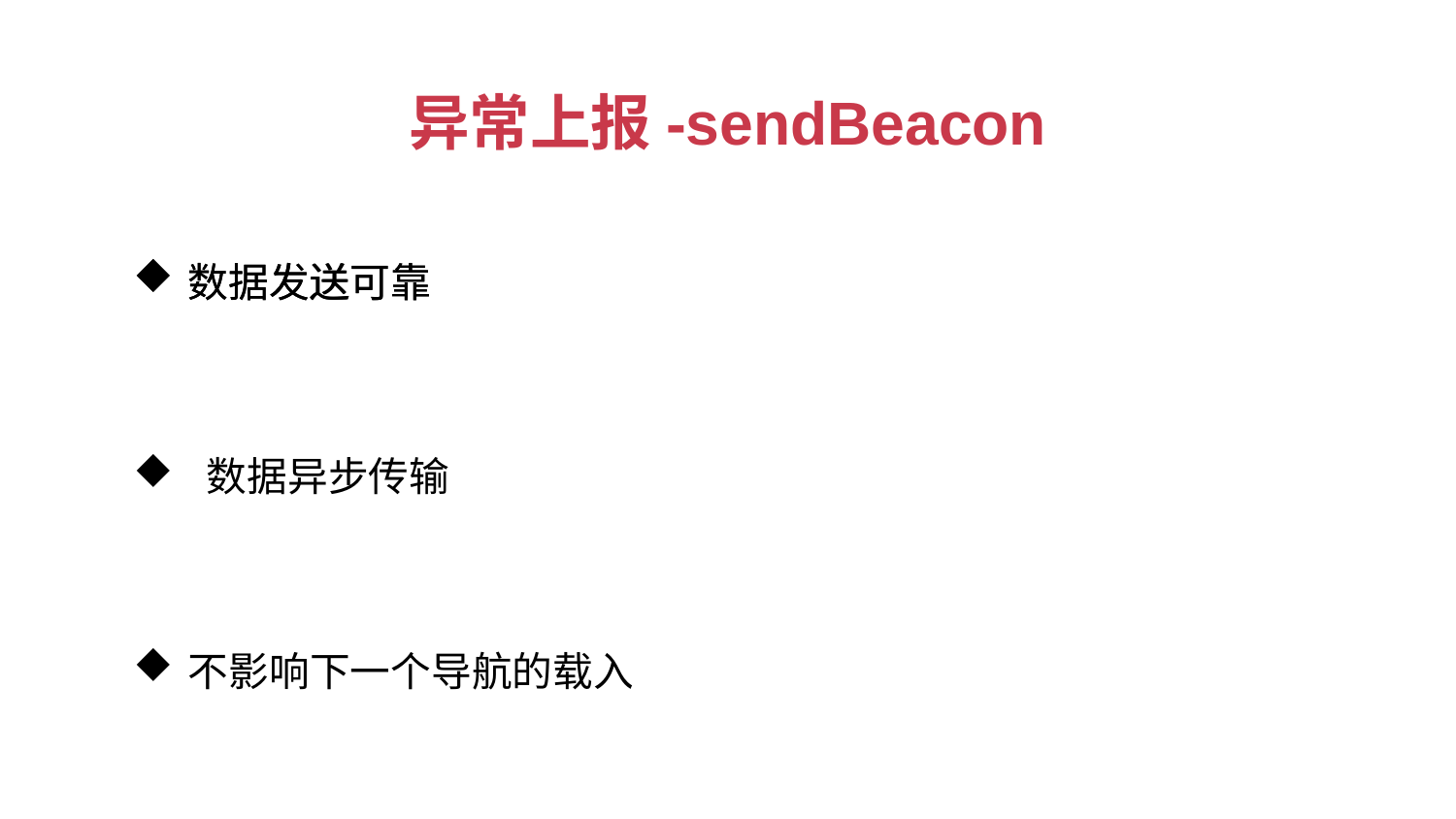

异常上报-sendBeacon
数据发送可靠
数据发送可靠
 数据异步传输
不影响下一个导航的载入